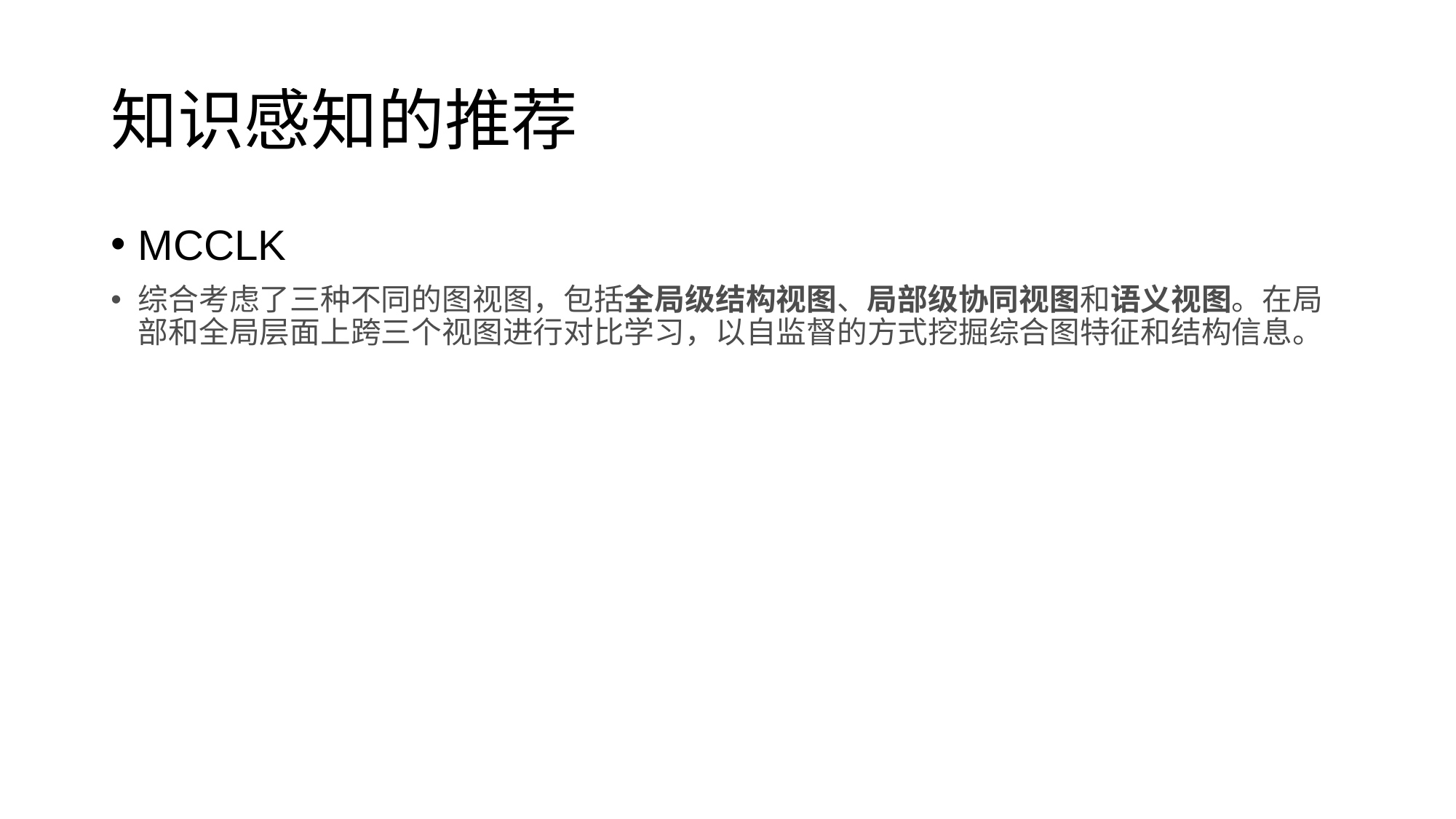

# 知识感知的推荐
MCCLK
综合考虑了三种不同的图视图，包括全局级结构视图、局部级协同视图和语义视图。在局部和全局层面上跨三个视图进行对比学习，以自监督的方式挖掘综合图特征和结构信息。